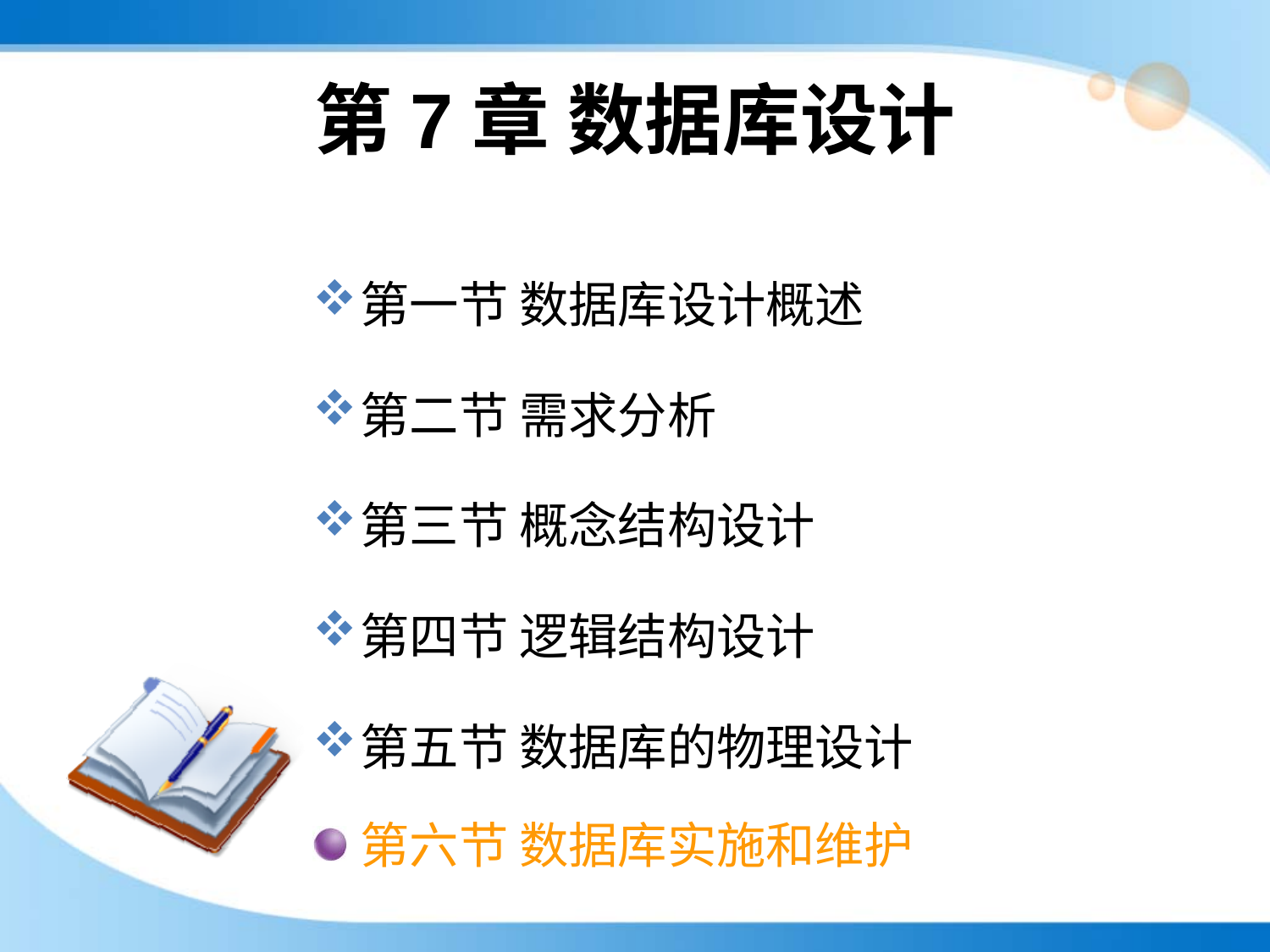

# 第7章 数据库设计
第一节 数据库设计概述
第二节 需求分析
第三节 概念结构设计
第四节 逻辑结构设计
第五节 数据库的物理设计
第六节 数据库实施和维护